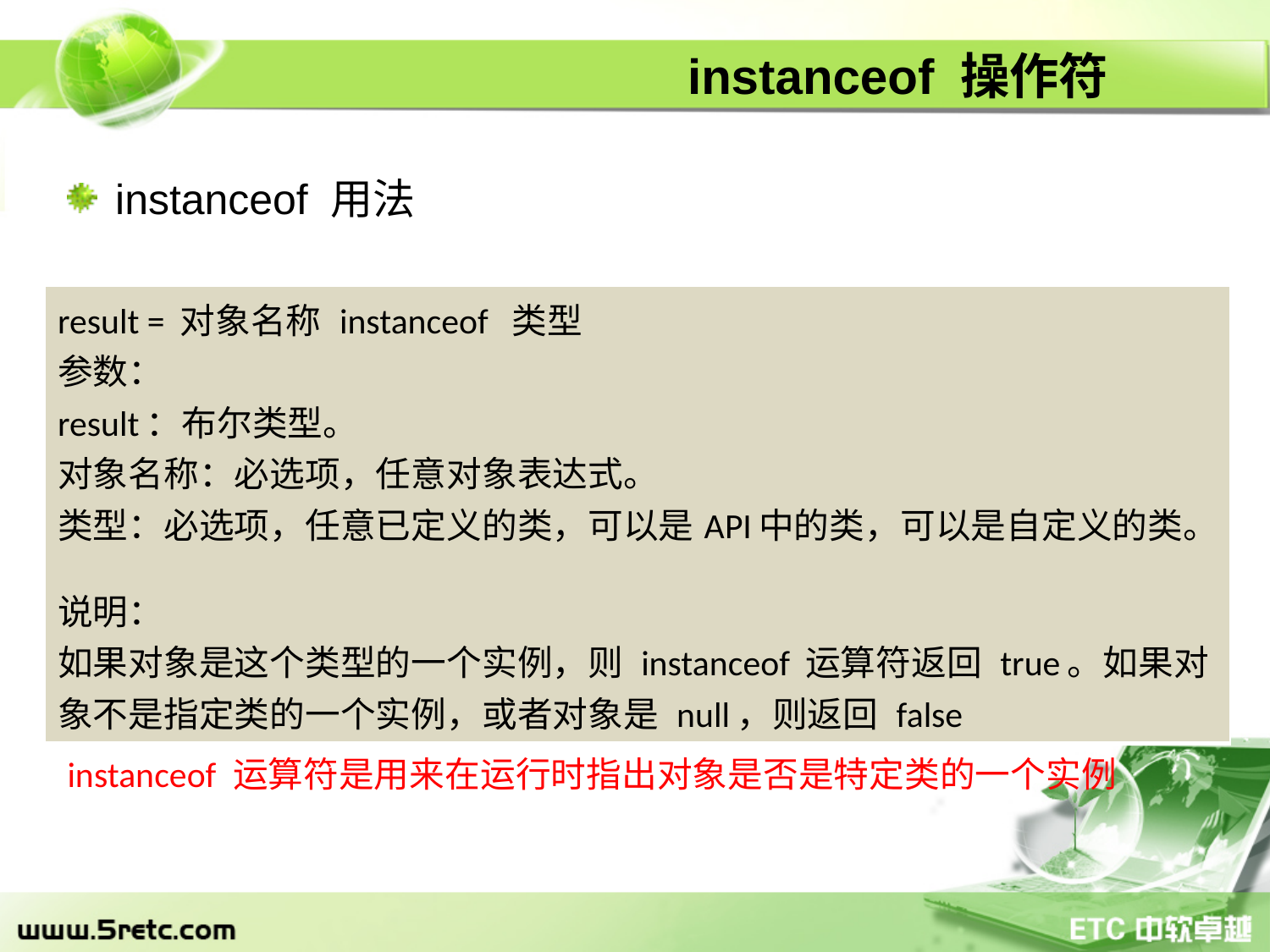

# instanceof 操作符
instanceof 用法

| result = 对象名称 instanceof 类型 参数： result：布尔类型。 对象名称：必选项，任意对象表达式。 类型：必选项，任意已定义的类，可以是API中的类，可以是自定义的类。 说明： 如果对象是这个类型的一个实例，则 instanceof 运算符返回 true。如果对象不是指定类的一个实例，或者对象是 null，则返回 false |
| --- |
instanceof 运算符是用来在运行时指出对象是否是特定类的一个实例